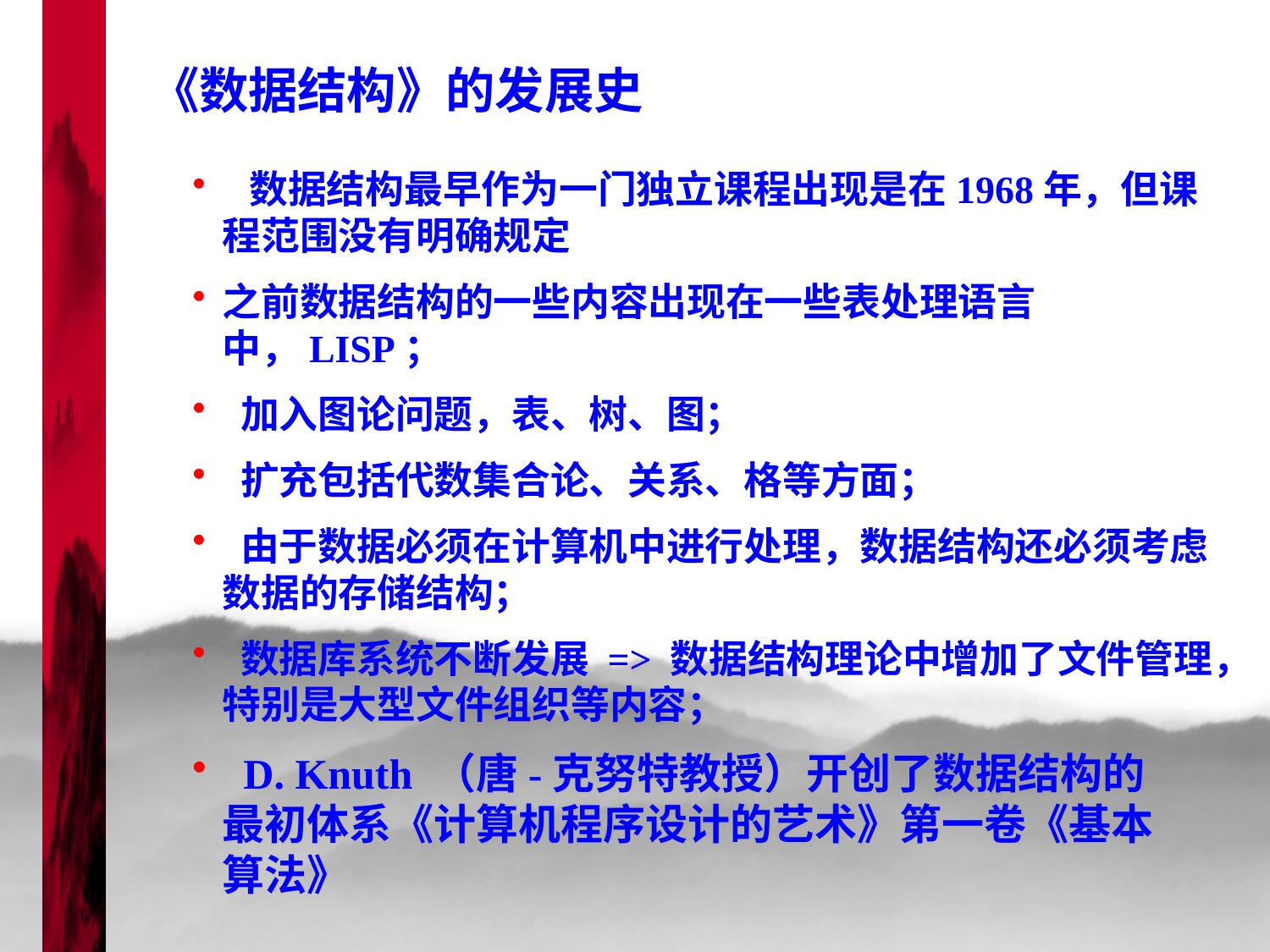

《数据结构》的发展史
  数据结构最早作为一门独立课程出现是在1968年，但课程范围没有明确规定
之前数据结构的一些内容出现在一些表处理语言中，LISP；
 加入图论问题，表、树、图；
 扩充包括代数集合论、关系、格等方面；
 由于数据必须在计算机中进行处理，数据结构还必须考虑数据的存储结构；
 数据库系统不断发展 => 数据结构理论中增加了文件管理，特别是大型文件组织等内容；
  D. Knuth （唐-克努特教授）开创了数据结构的最初体系《计算机程序设计的艺术》第一卷《基本算法》